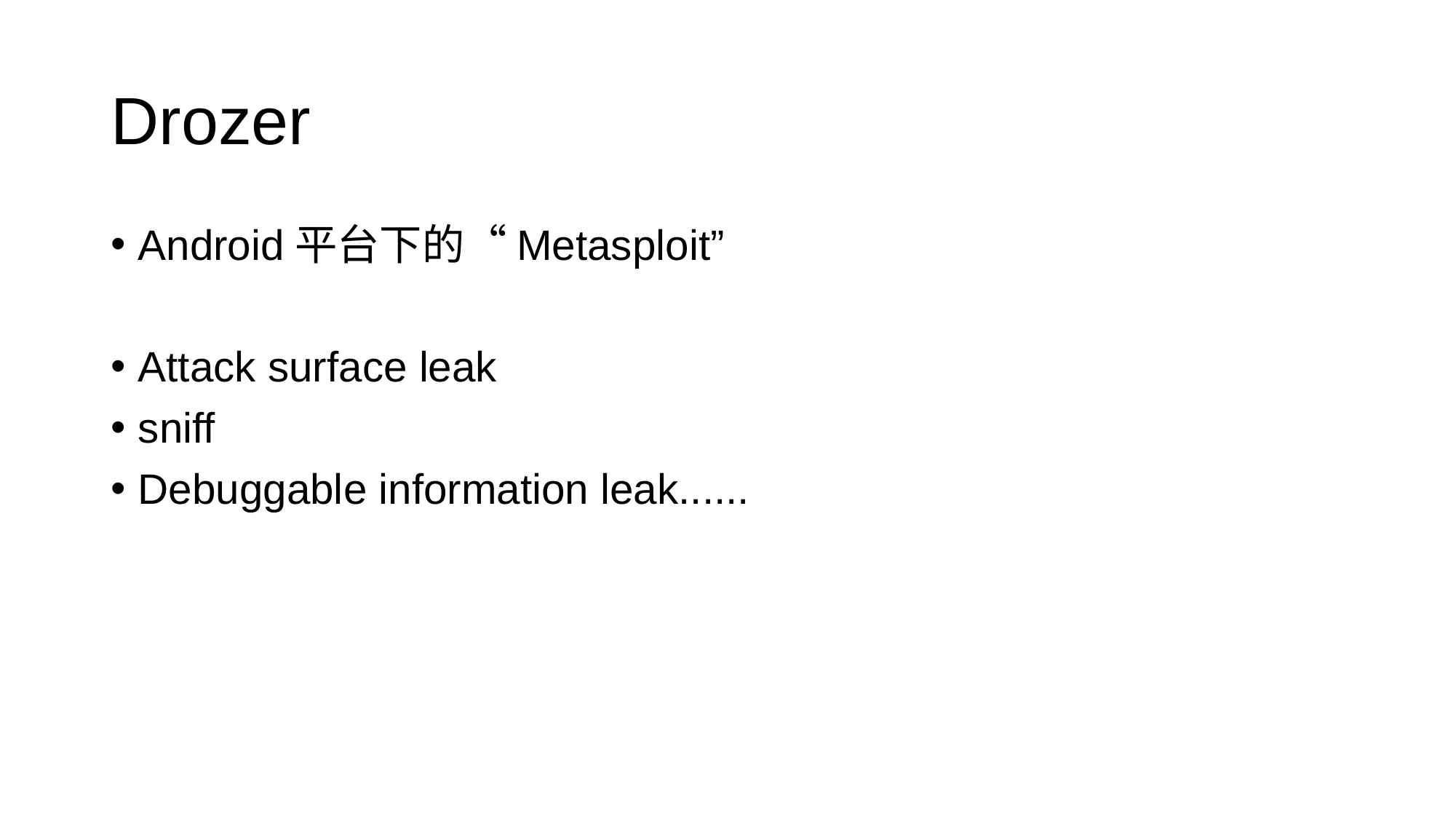

# Drozer
Android平台下的“Metasploit”

Attack surface leak
sniff
Debuggable information leak......